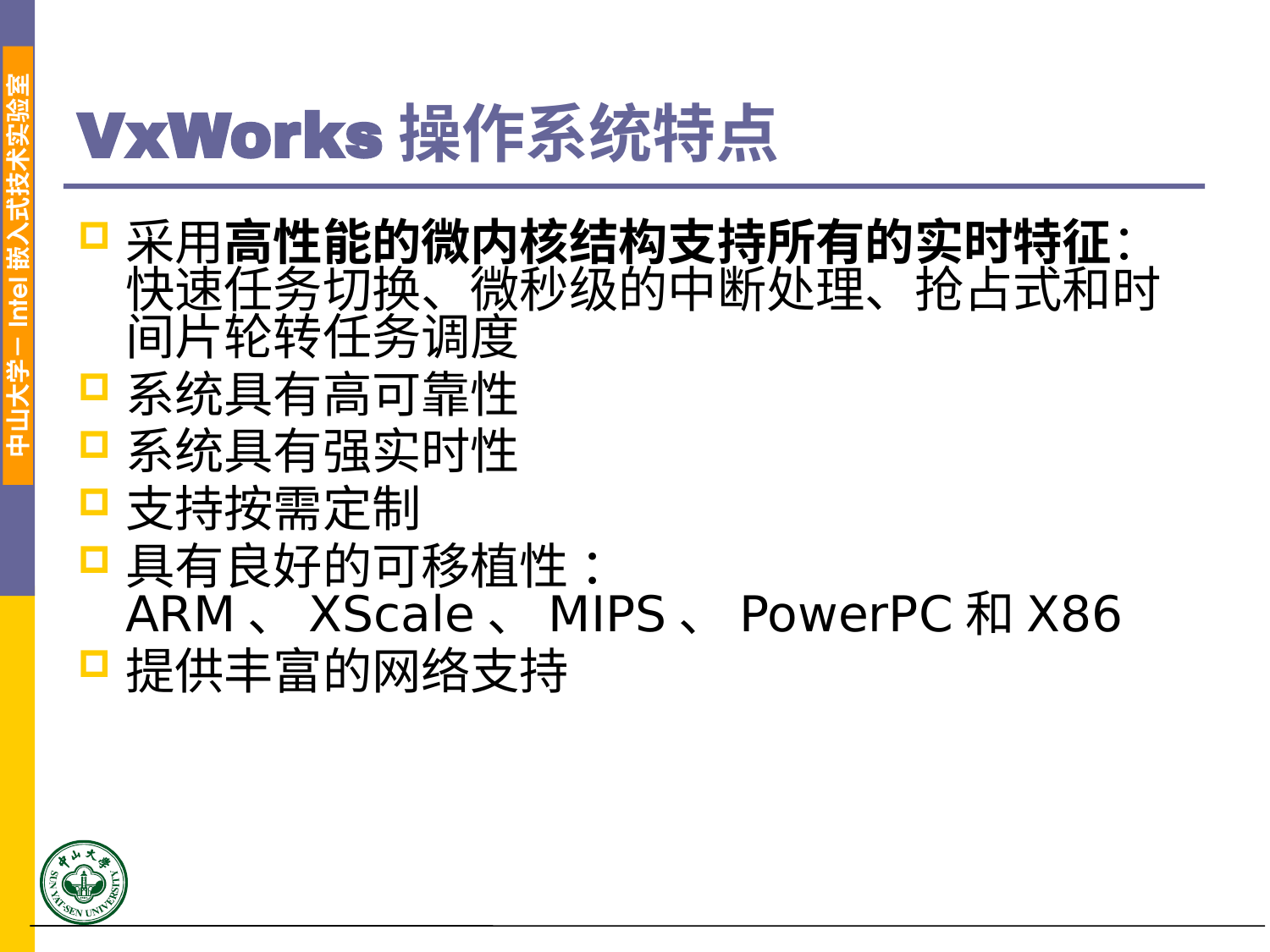

# VxWorks操作系统特点
采用高性能的微内核结构支持所有的实时特征：快速任务切换、微秒级的中断处理、抢占式和时间片轮转任务调度
系统具有高可靠性
系统具有强实时性
支持按需定制
具有良好的可移植性 ：ARM、XScale、MIPS、PowerPC和X86
提供丰富的网络支持